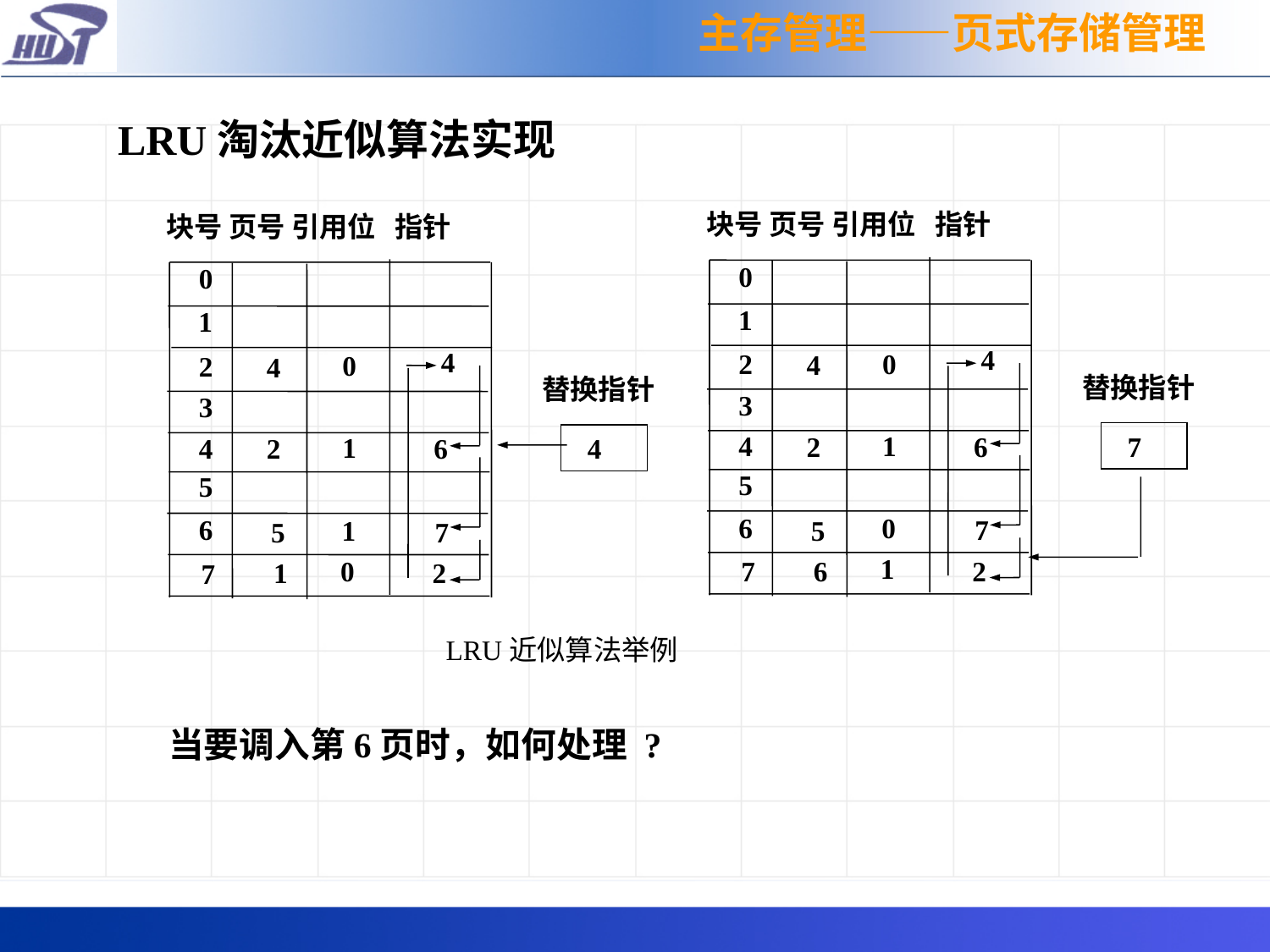

主存管理——页式存储管理
LRU淘汰近似算法实现
 块号 页号 引用位   指针
0

1

4
0
2
4

替换指针

3

1
4
6
  7
2

5

6
0
7
5

1
6
2
7

 块号 页号 引用位   指针
0

1

4
0
2
4

替换指针

3

1
4
6
  4
2

5

6
1
7
5

0
1
2
7

LRU近似算法举例
当要调入第6页时，如何处理 ?